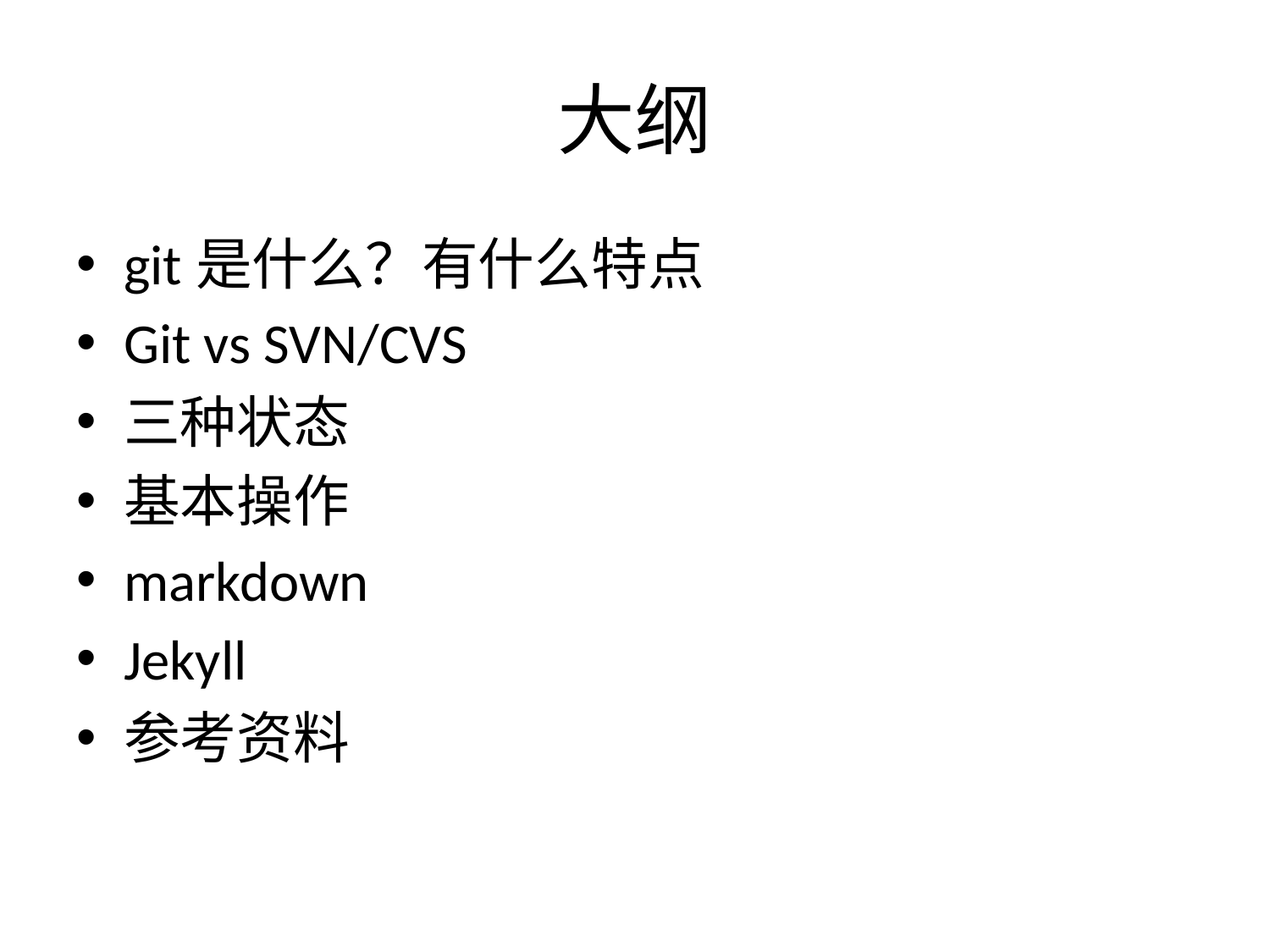

# 大纲
git是什么？有什么特点
Git vs SVN/CVS
三种状态
基本操作
markdown
Jekyll
参考资料